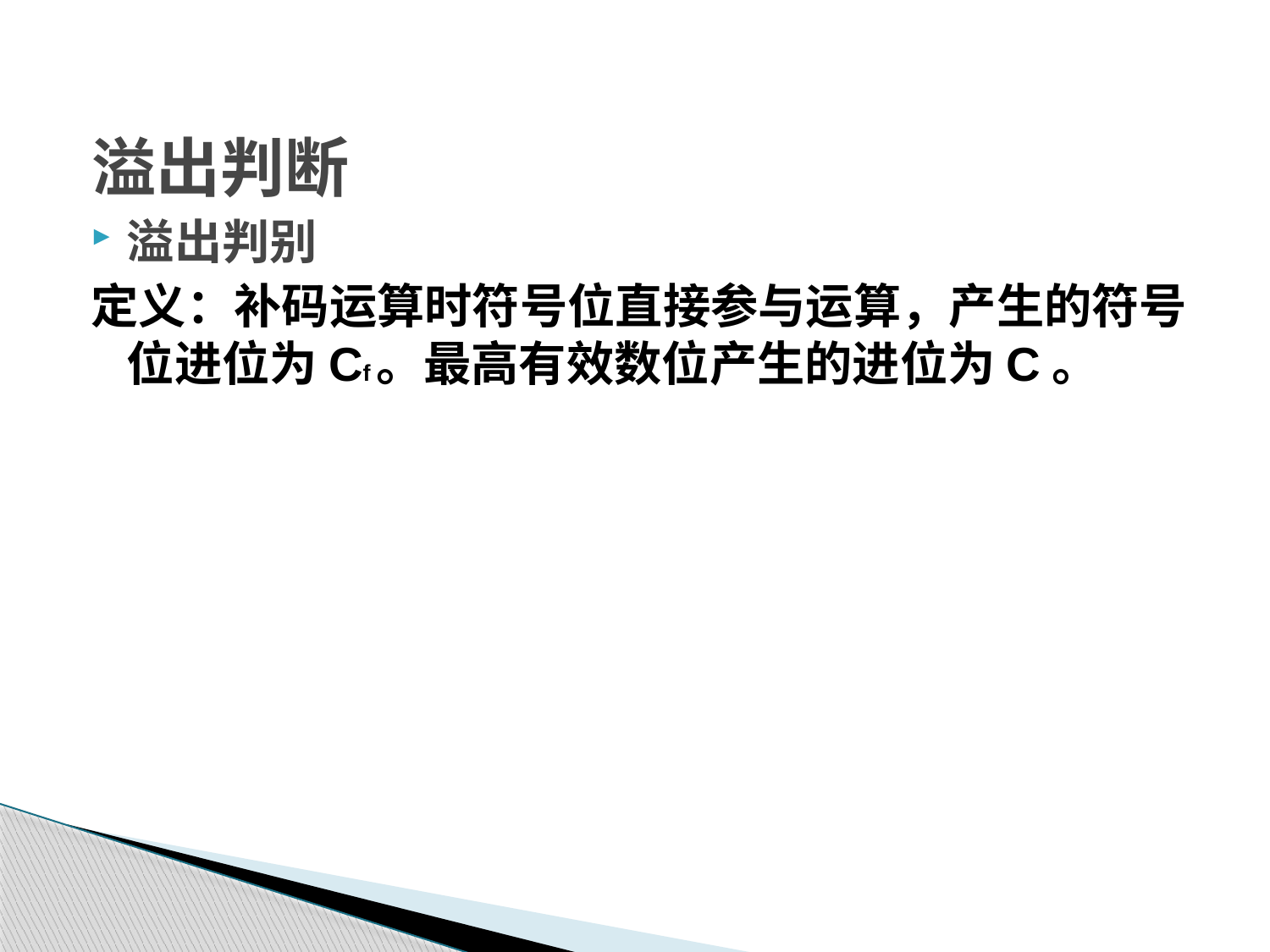

# 溢出判断
溢出判别
定义：补码运算时符号位直接参与运算，产生的符号位进位为Cf。最高有效数位产生的进位为C。